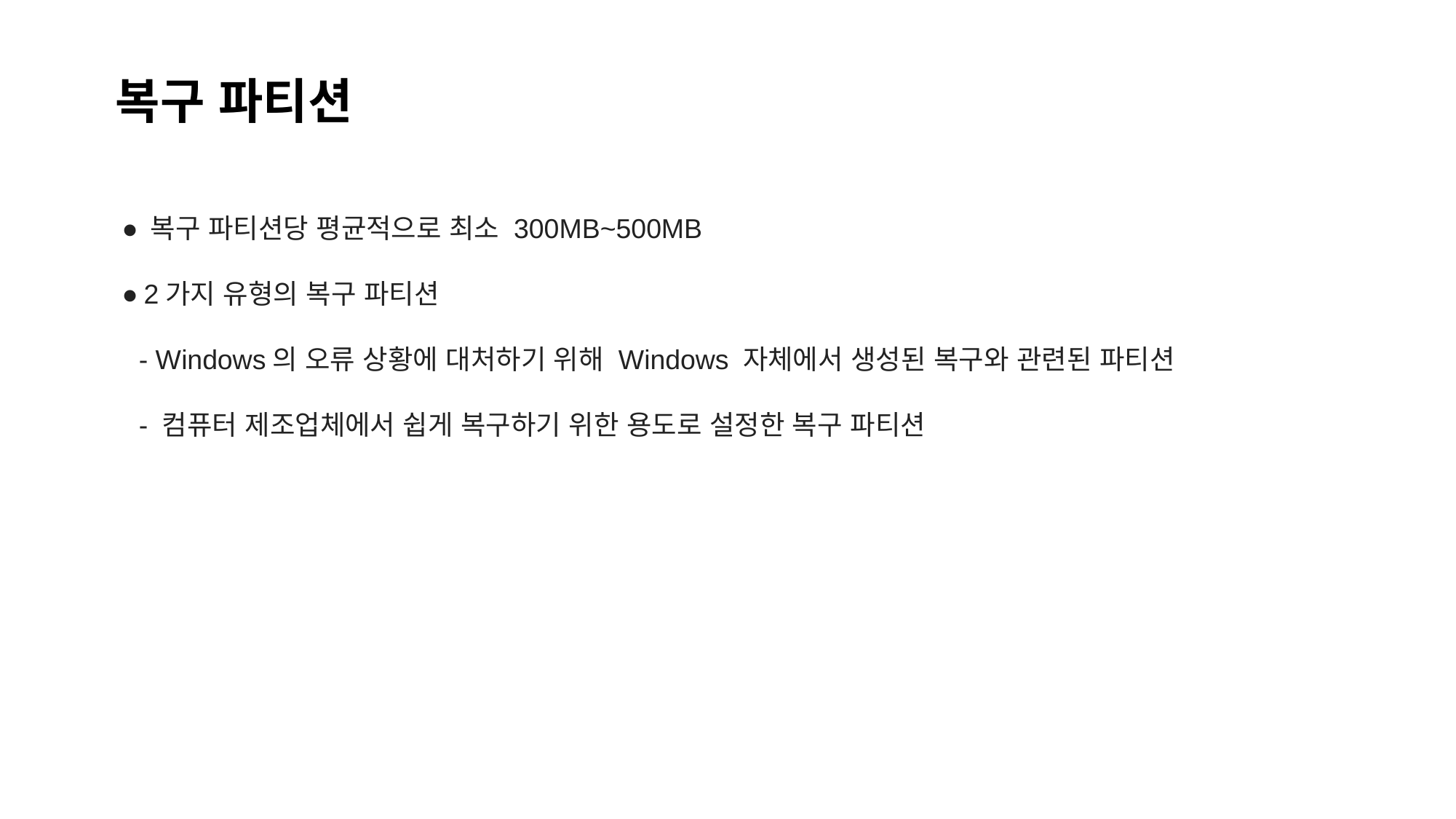

복구 파티션
⦁ 복구 파티션당 평균적으로 최소 300MB~500MB
⦁ 2가지 유형의 복구 파티션
  - Windows의 오류 상황에 대처하기 위해 Windows 자체에서 생성된 복구와 관련된 파티션
  - 컴퓨터 제조업체에서 쉽게 복구하기 위한 용도로 설정한 복구 파티션